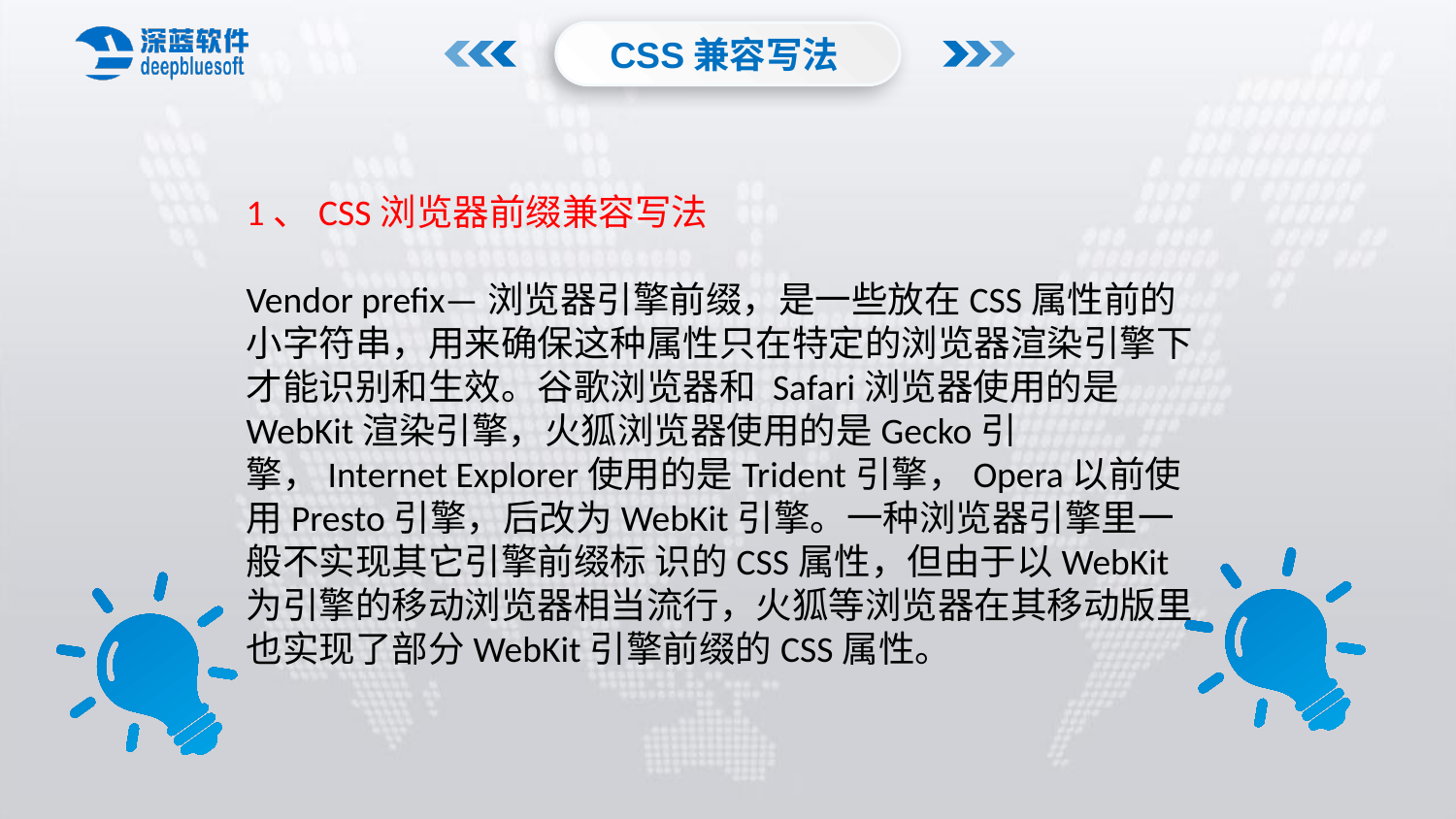

CSS兼容写法

1、CSS浏览器前缀兼容写法

Vendor prefix—浏览器引擎前缀，是一些放在CSS属性前的小字符串，用来确保这种属性只在特定的浏览器渲染引擎下才能识别和生效。谷歌浏览器和 Safari浏览器使用的是WebKit渲染引擎，火狐浏览器使用的是Gecko引擎，Internet Explorer使用的是Trident引擎，Opera以前使用Presto引擎，后改为WebKit引擎。一种浏览器引擎里一般不实现其它引擎前缀标 识的CSS属性，但由于以WebKit为引擎的移动浏览器相当流行，火狐等浏览器在其移动版里也实现了部分WebKit引擎前缀的CSS属性。